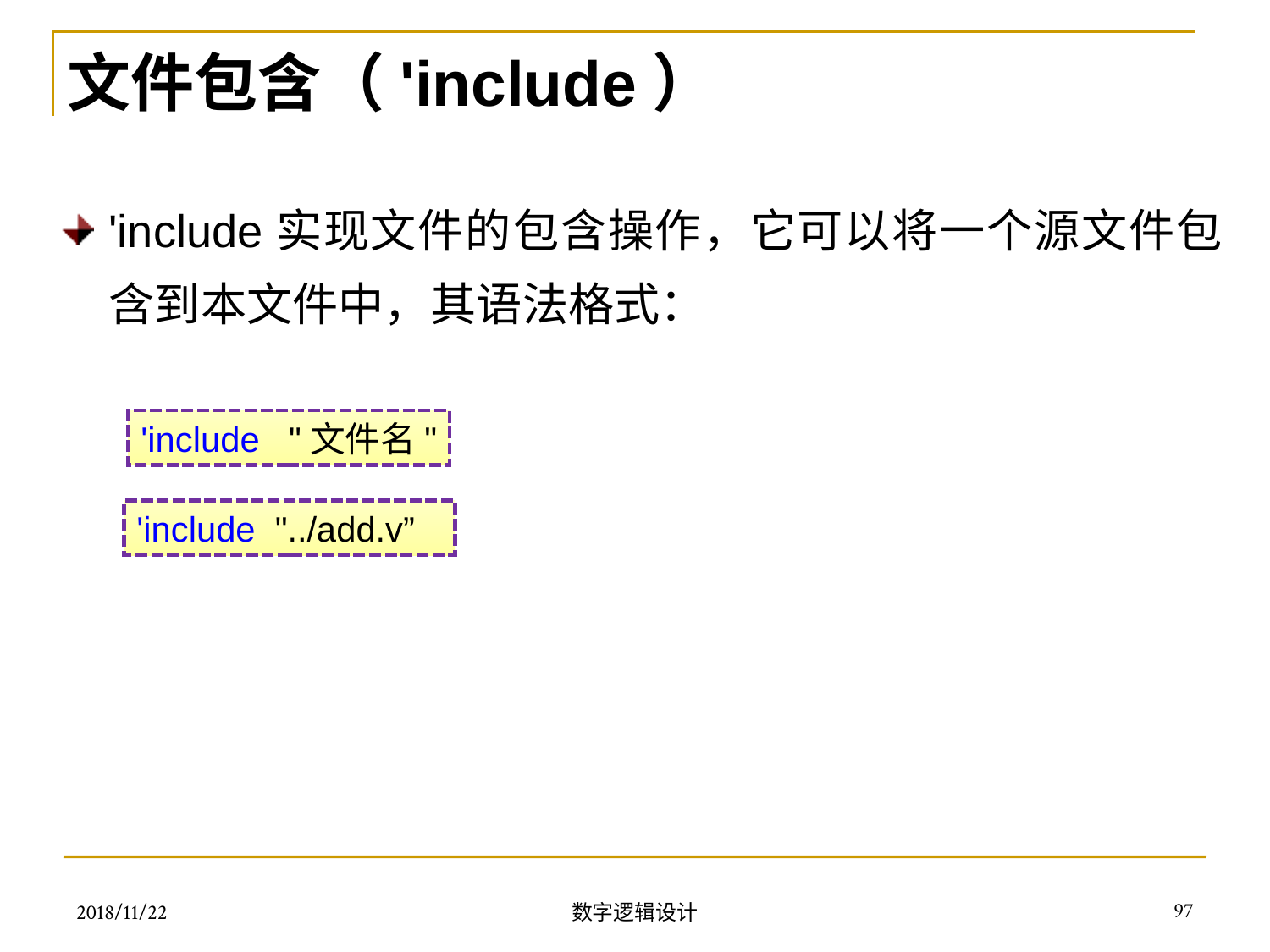

文件包含（'include）
'include实现文件的包含操作，它可以将一个源文件包含到本文件中，其语法格式：

'include   "文件名"
'include  "../add.v”
2018/11/22
97
数字逻辑设计